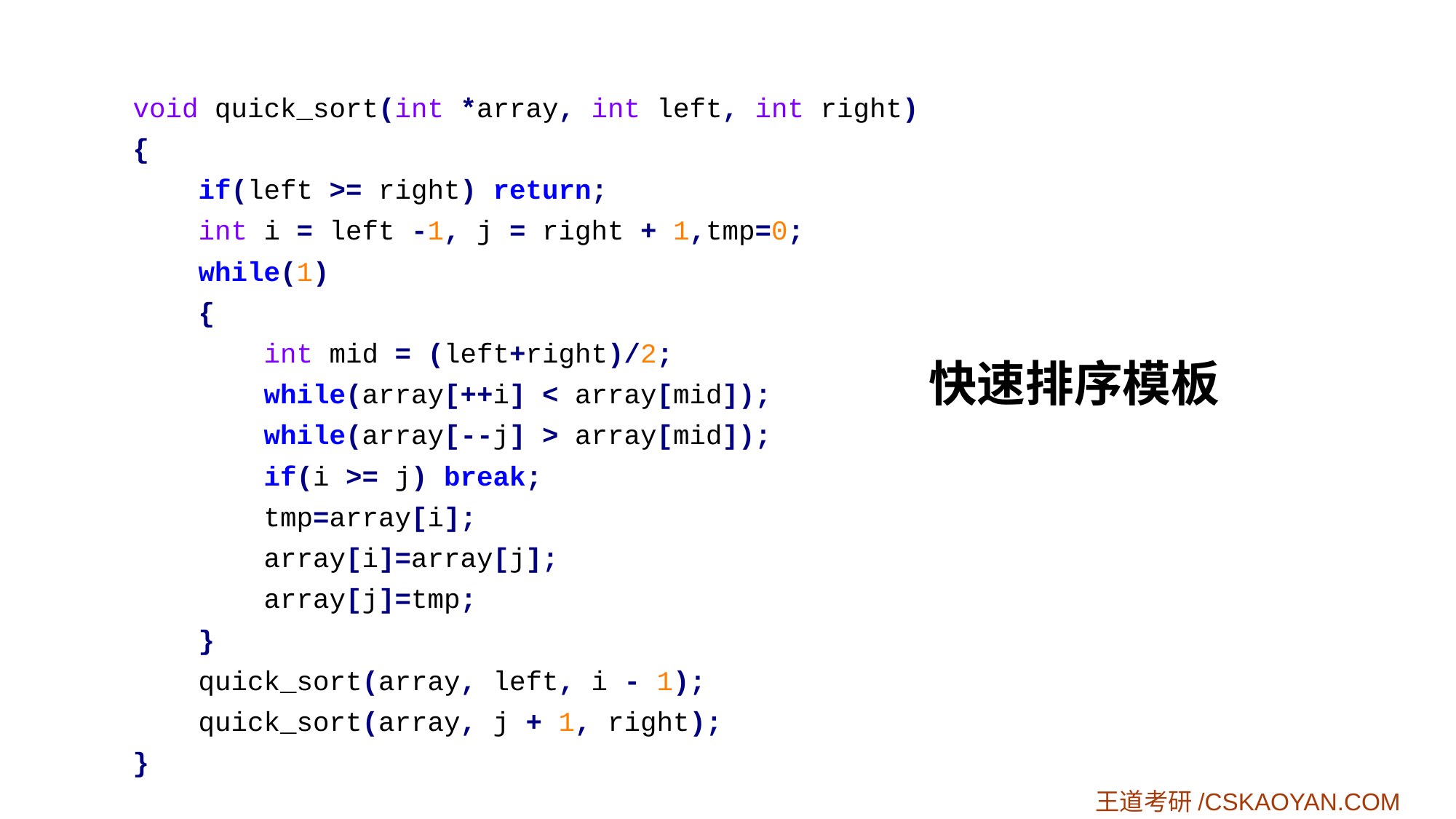

void quick_sort(int *array, int left, int right)
{
    if(left >= right) return;
    int i = left -1, j = right + 1,tmp=0;
    while(1)
    {
        int mid = (left+right)/2;
        while(array[++i] < array[mid]);
        while(array[--j] > array[mid]);
        if(i >= j) break;
        tmp=array[i];
        array[i]=array[j];
        array[j]=tmp;
    }
    quick_sort(array, left, i - 1);
    quick_sort(array, j + 1, right);
}
快速排序模板
王道考研/CSKAOYAN.COM